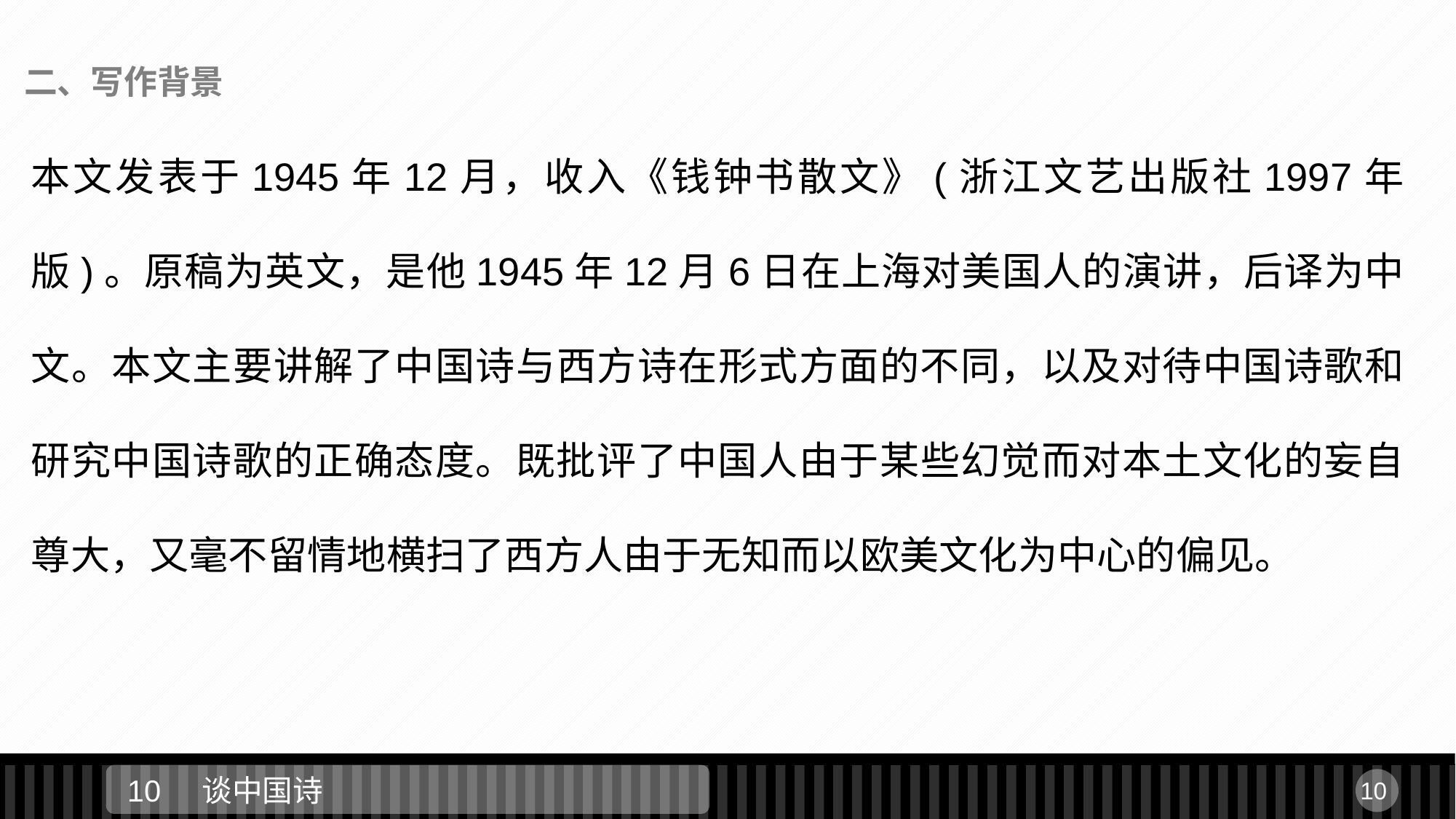

二、写作背景
本文发表于1945年12月，收入《钱钟书散文》(浙江文艺出版社1997年版)。原稿为英文，是他1945年12月6日在上海对美国人的演讲，后译为中文。本文主要讲解了中国诗与西方诗在形式方面的不同，以及对待中国诗歌和研究中国诗歌的正确态度。既批评了中国人由于某些幻觉而对本土文化的妄自尊大，又毫不留情地横扫了西方人由于无知而以欧美文化为中心的偏见。